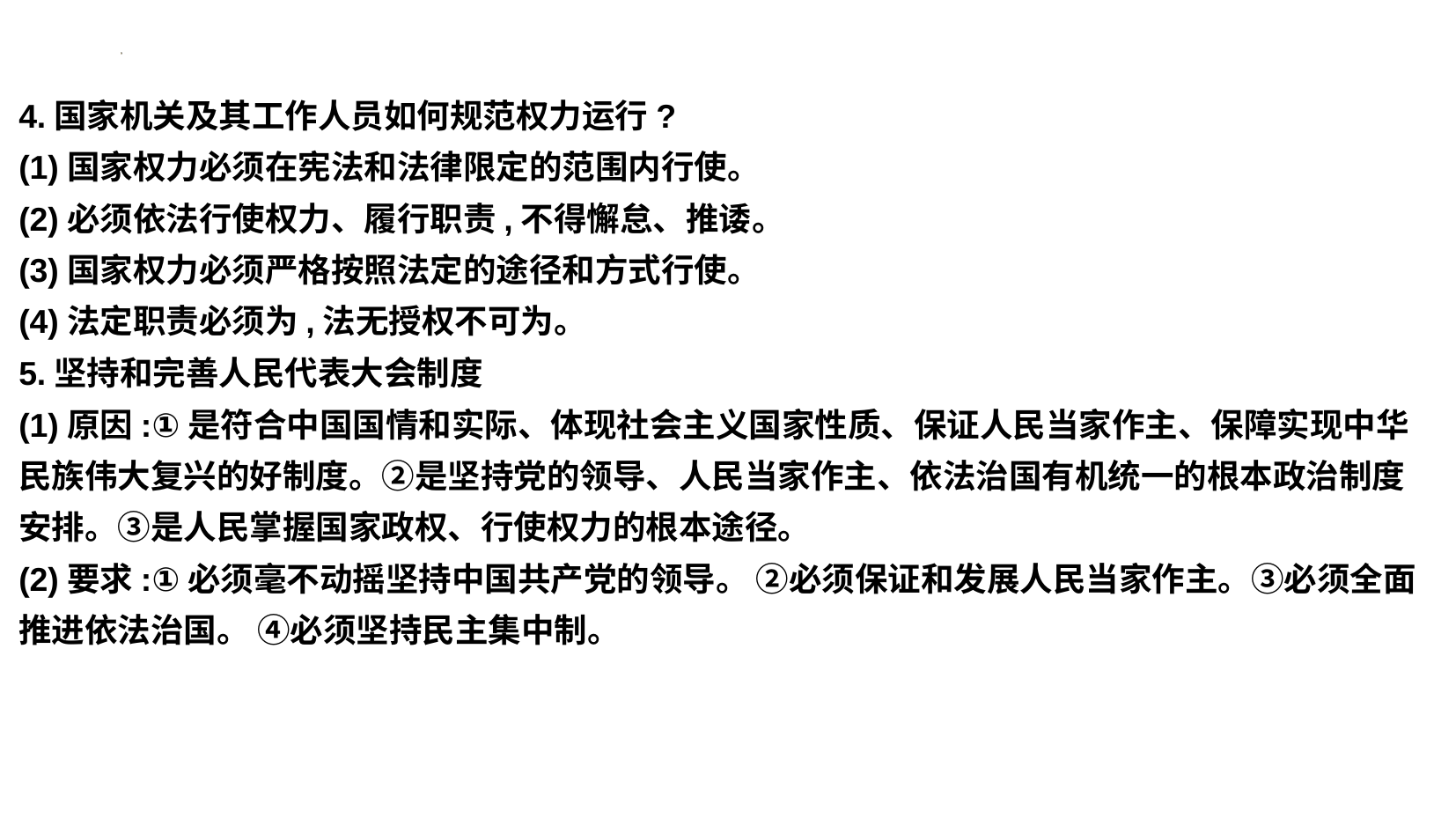

4.国家机关及其工作人员如何规范权力运行?
(1)国家权力必须在宪法和法律限定的范围内行使。
(2)必须依法行使权力、履行职责,不得懈怠、推诿。
(3)国家权力必须严格按照法定的途径和方式行使。
(4)法定职责必须为,法无授权不可为。
5.坚持和完善人民代表大会制度
(1)原因:①是符合中国国情和实际、体现社会主义国家性质、保证人民当家作主、保障实现中华民族伟大复兴的好制度。②是坚持党的领导、人民当家作主、依法治国有机统一的根本政治制度安排。③是人民掌握国家政权、行使权力的根本途径。
(2)要求:①必须毫不动摇坚持中国共产党的领导。 ②必须保证和发展人民当家作主。③必须全面推进依法治国。 ④必须坚持民主集中制。